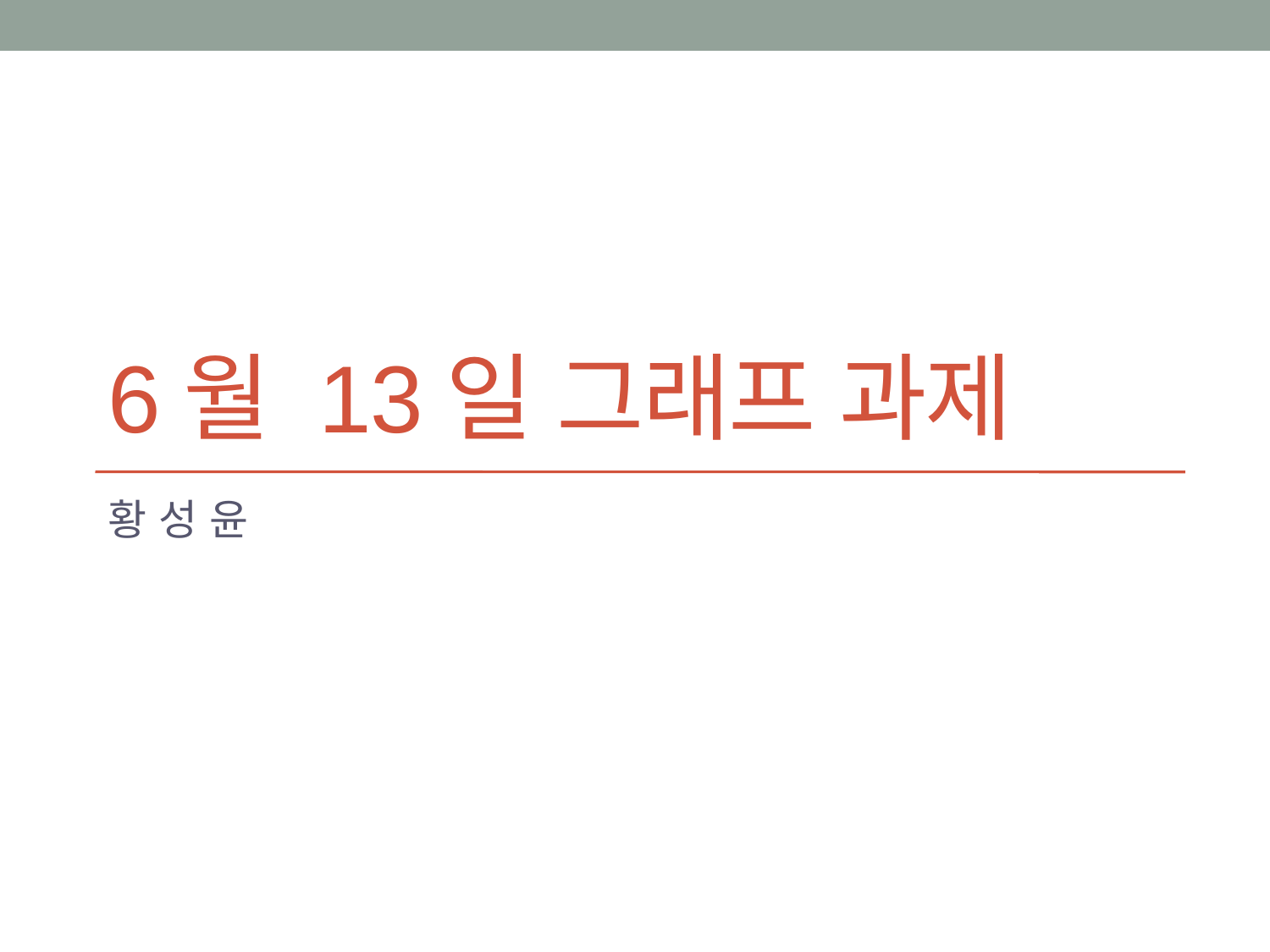

# 6월 13일 그래프 과제
황 성 윤